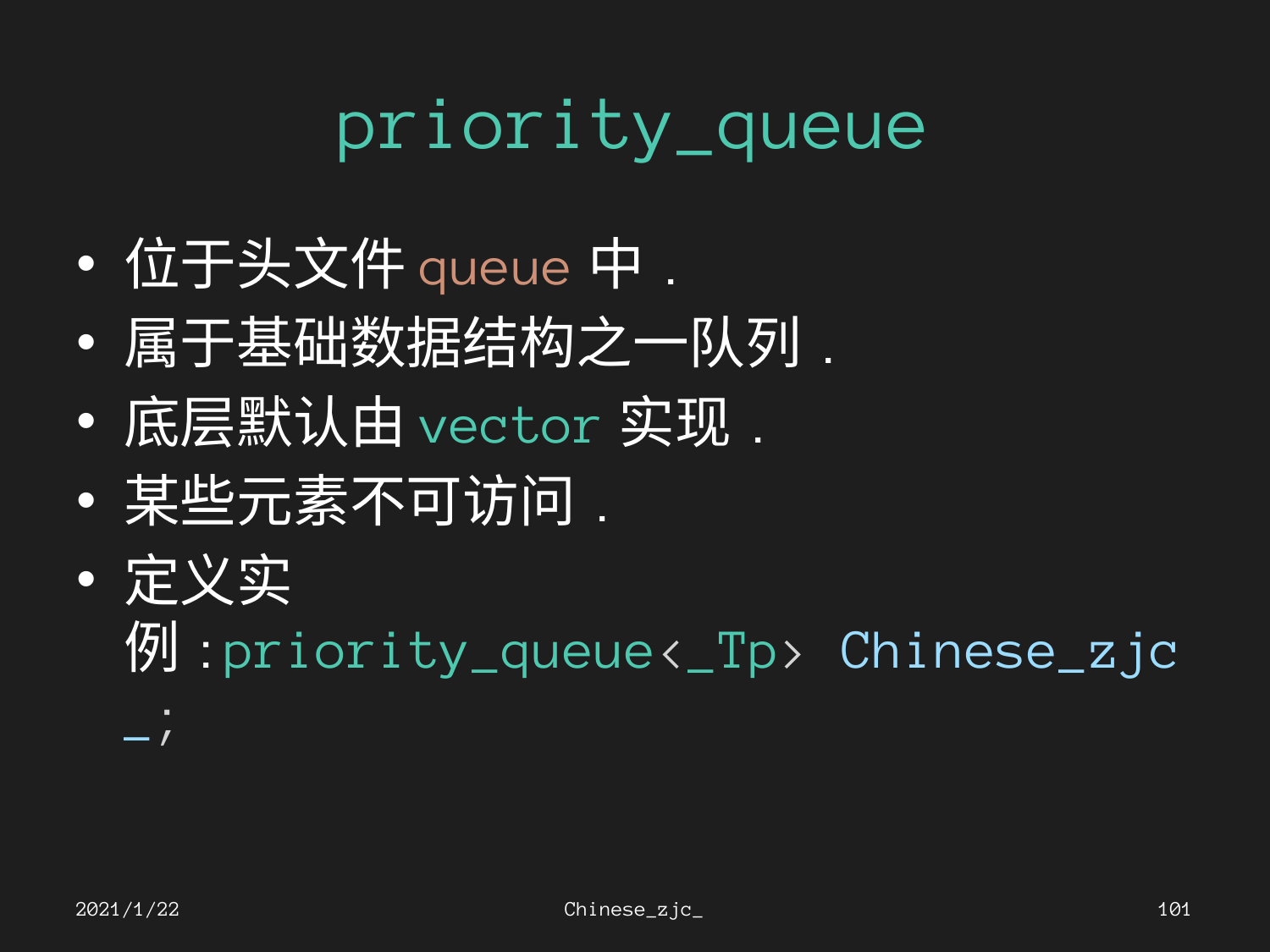

# priority_queue
位于头文件queue中.
属于基础数据结构之一队列.
底层默认由vector实现.
某些元素不可访问.
定义实例:priority_queue<_Tp> Chinese_zjc_;
2021/1/22
Chinese_zjc_
101